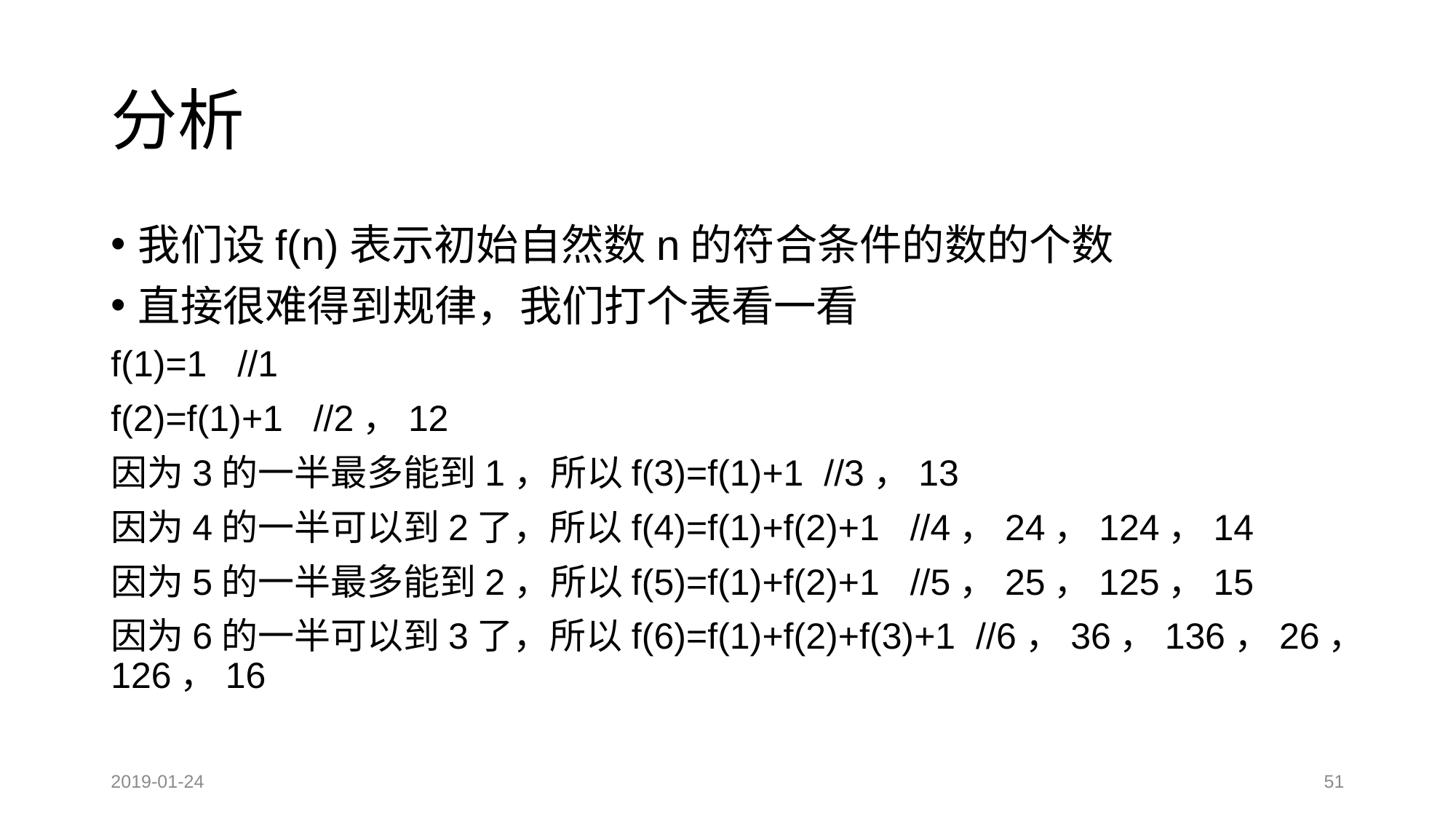

# 分析
我们设f(n)表示初始自然数n的符合条件的数的个数
直接很难得到规律，我们打个表看一看
f(1)=1   //1
f(2)=f(1)+1   //2，12
因为3的一半最多能到1，所以f(3)=f(1)+1  //3，13
因为4的一半可以到2了，所以f(4)=f(1)+f(2)+1   //4，24，124，14
因为5的一半最多能到2，所以f(5)=f(1)+f(2)+1   //5，25，125，15
因为6的一半可以到3了，所以f(6)=f(1)+f(2)+f(3)+1  //6，36，136，26，126，16

2019-01-24
51